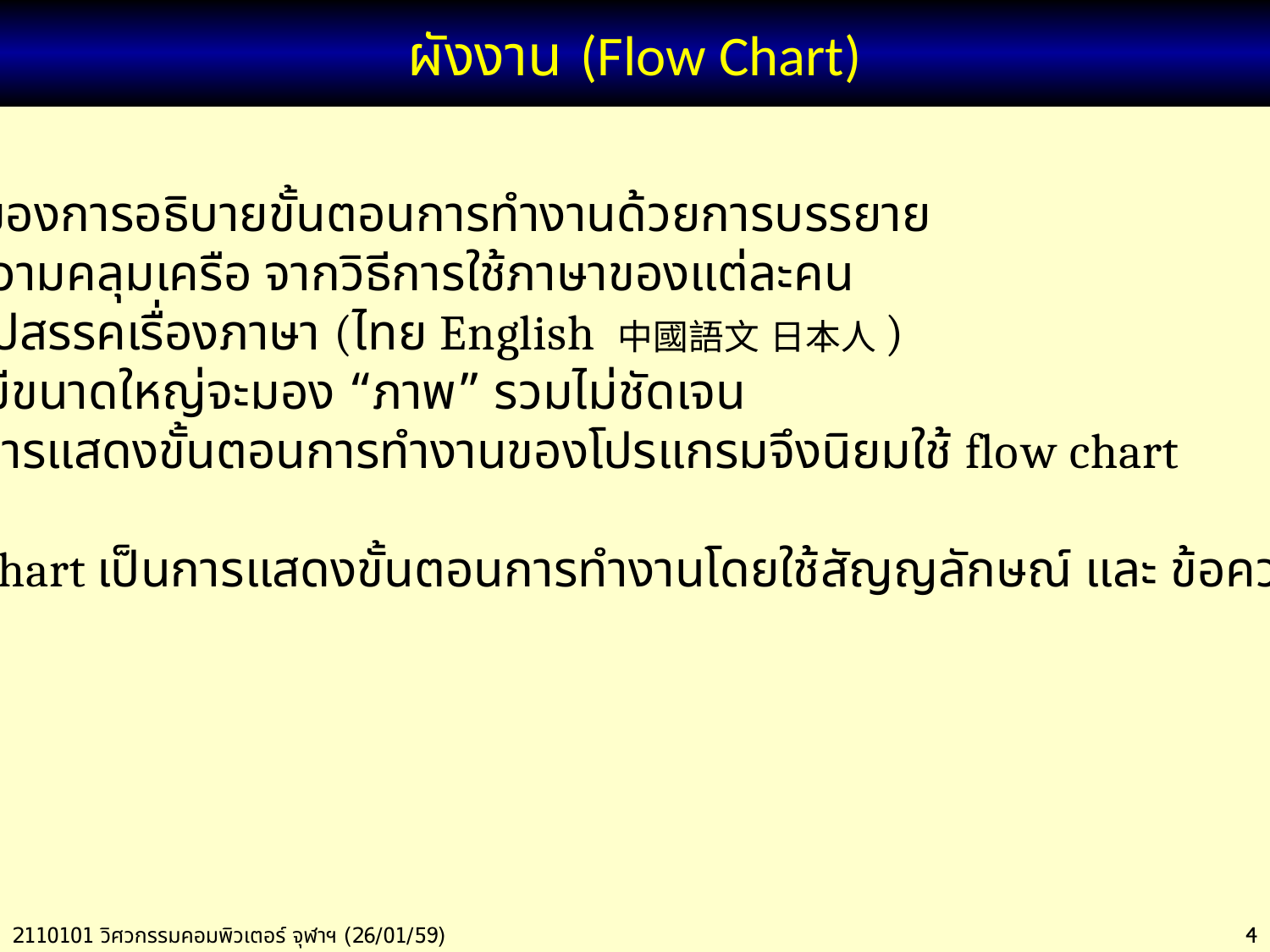

# ผังงาน (Flow Chart)
ปัญหาของการอธิบายขั้นตอนการทำงานด้วยการบรรยาย
 มีความคลุมเครือ จากวิธีการใช้ภาษาของแต่ละคน
 มีอุปสรรคเรื่องภาษา (ไทย English 中國語文 日本人)
 ถ้ามีขนาดใหญ่จะมอง “ภาพ” รวมไม่ชัดเจน
ดังนั้นการแสดงขั้นตอนการทำงานของโปรแกรมจึงนิยมใช้ flow chart

Flow Chart เป็นการแสดงขั้นตอนการทำงานโดยใช้สัญญลักษณ์ และ ข้อความสั้นๆ